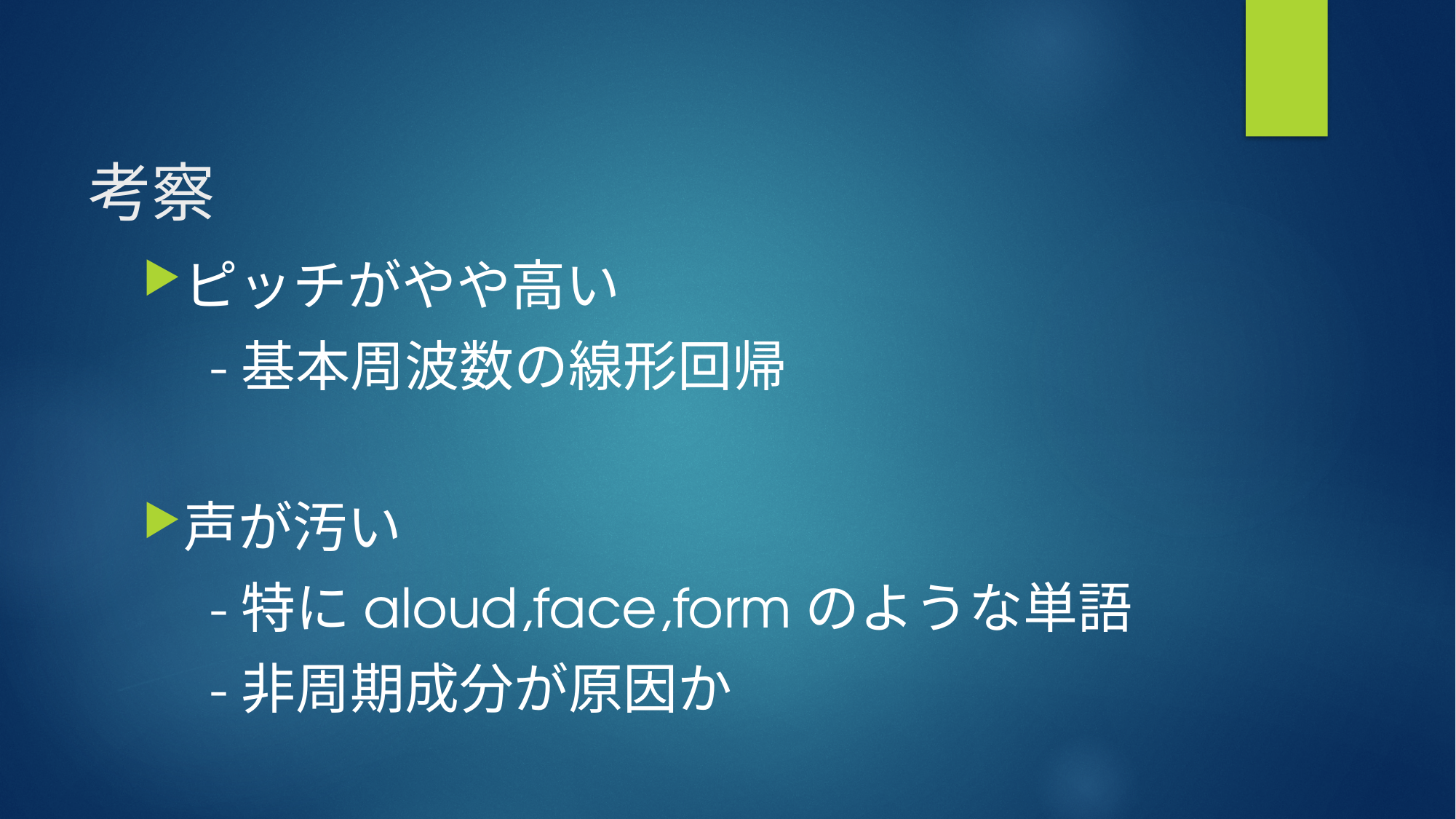

# 考察
ピッチがやや高い
　-基本周波数の線形回帰

声が汚い
　-特にaloud,face,formのような単語
　-非周期成分が原因か